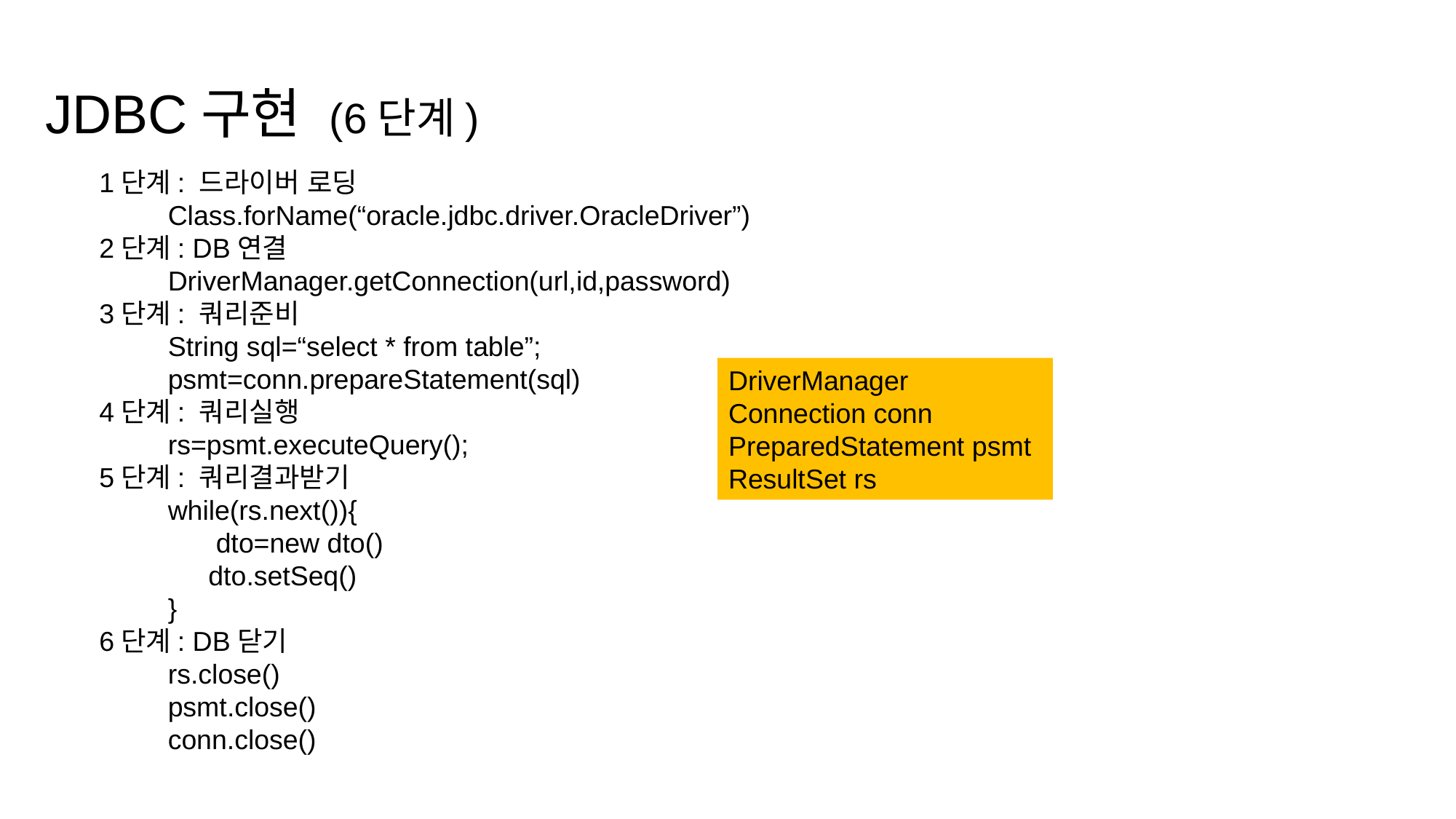

JDBC구현 (6단계)
1단계: 드라이버 로딩
         Class.forName(“oracle.jdbc.driver.OracleDriver”)
2단계: DB연결
         DriverManager.getConnection(url,id,password)
3단계: 쿼리준비
         String sql=“select * from table”;
         psmt=conn.prepareStatement(sql)
4단계: 쿼리실행
         rs=psmt.executeQuery();
5단계: 쿼리결과받기
         while(rs.next()){
	 dto=new dto()
	dto.setSeq()
         }
6단계: DB닫기
         rs.close()
         psmt.close()
         conn.close()
DriverManager
Connection conn
PreparedStatement psmt
ResultSet rs